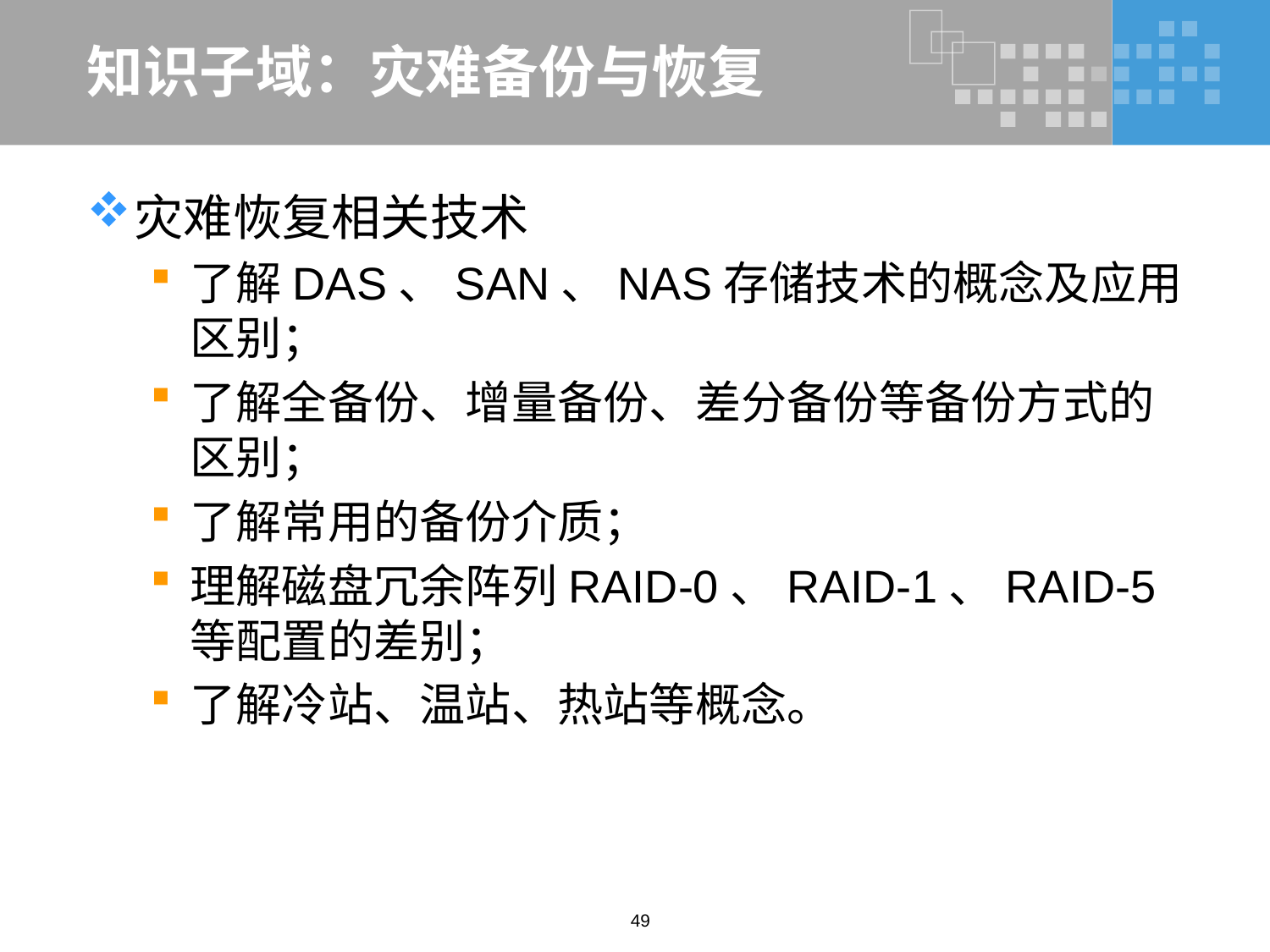

# 知识子域：灾难备份与恢复
灾难恢复相关技术
了解DAS、SAN、NAS存储技术的概念及应用区别；
了解全备份、增量备份、差分备份等备份方式的区别；
了解常用的备份介质；
理解磁盘冗余阵列RAID-0、RAID-1、RAID-5等配置的差别；
了解冷站、温站、热站等概念。

49